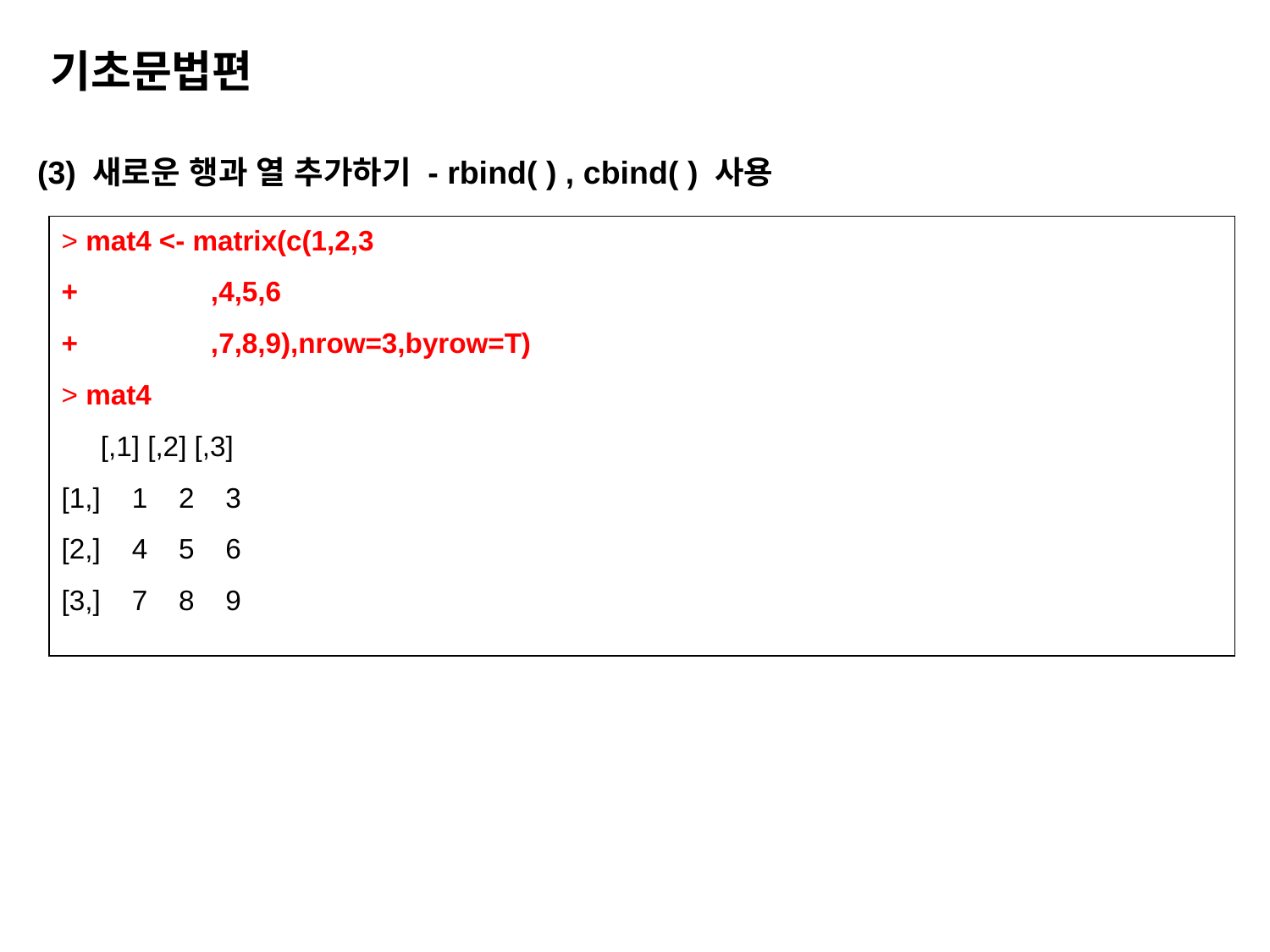

기초문법편
(3) 새로운 행과 열 추가하기 - rbind( ) , cbind( ) 사용
> mat4 <- matrix(c(1,2,3
+                 ,4,5,6
+                 ,7,8,9),nrow=3,byrow=T)
> mat4
     [,1] [,2] [,3]
[1,]    1    2    3
[2,]    4    5    6
[3,]    7    8    9